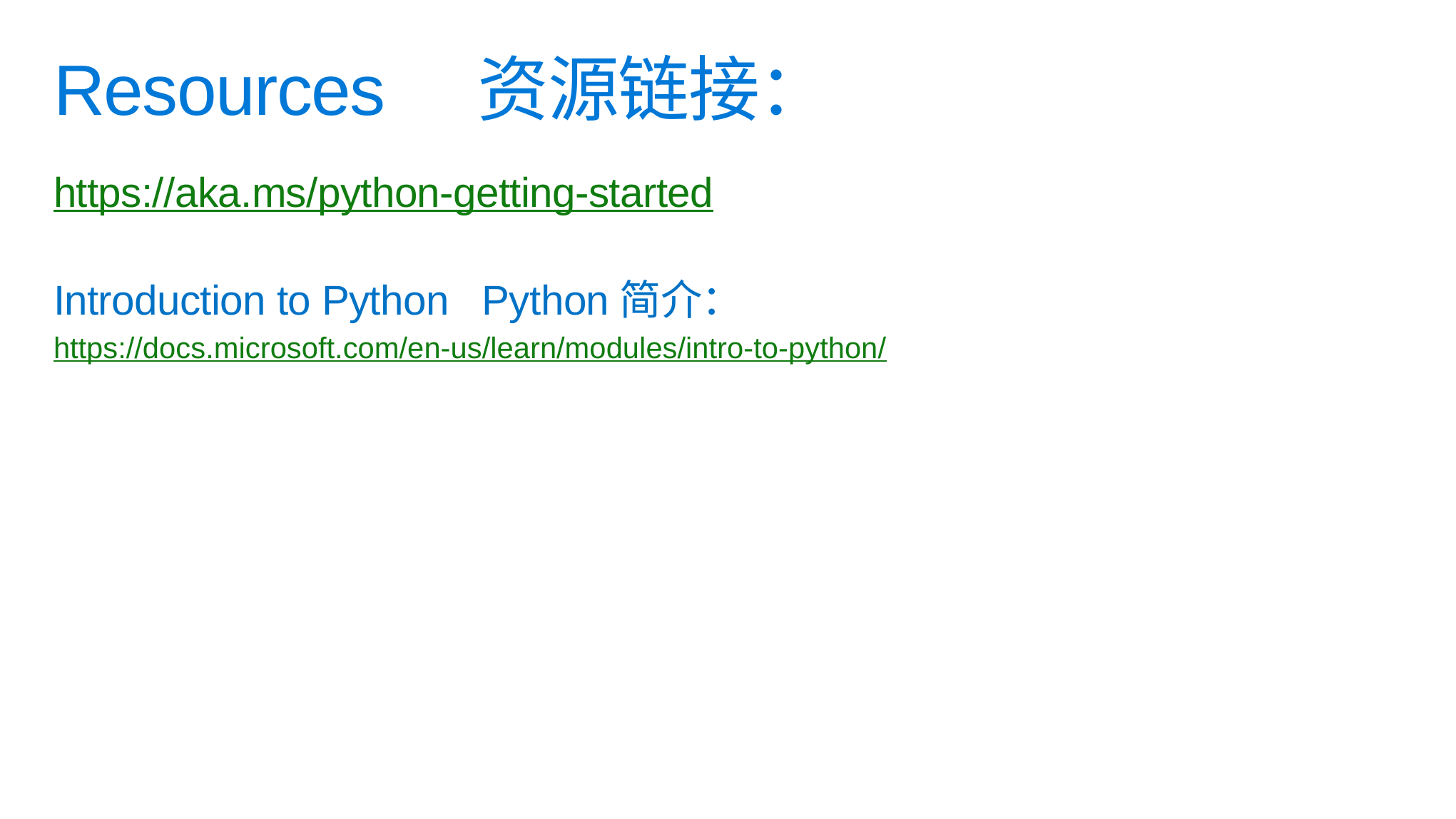

# Resources    资源链接：
https://aka.ms/python-getting-started

Introduction to Python   Python简介：
https://docs.microsoft.com/en-us/learn/modules/intro-to-python/